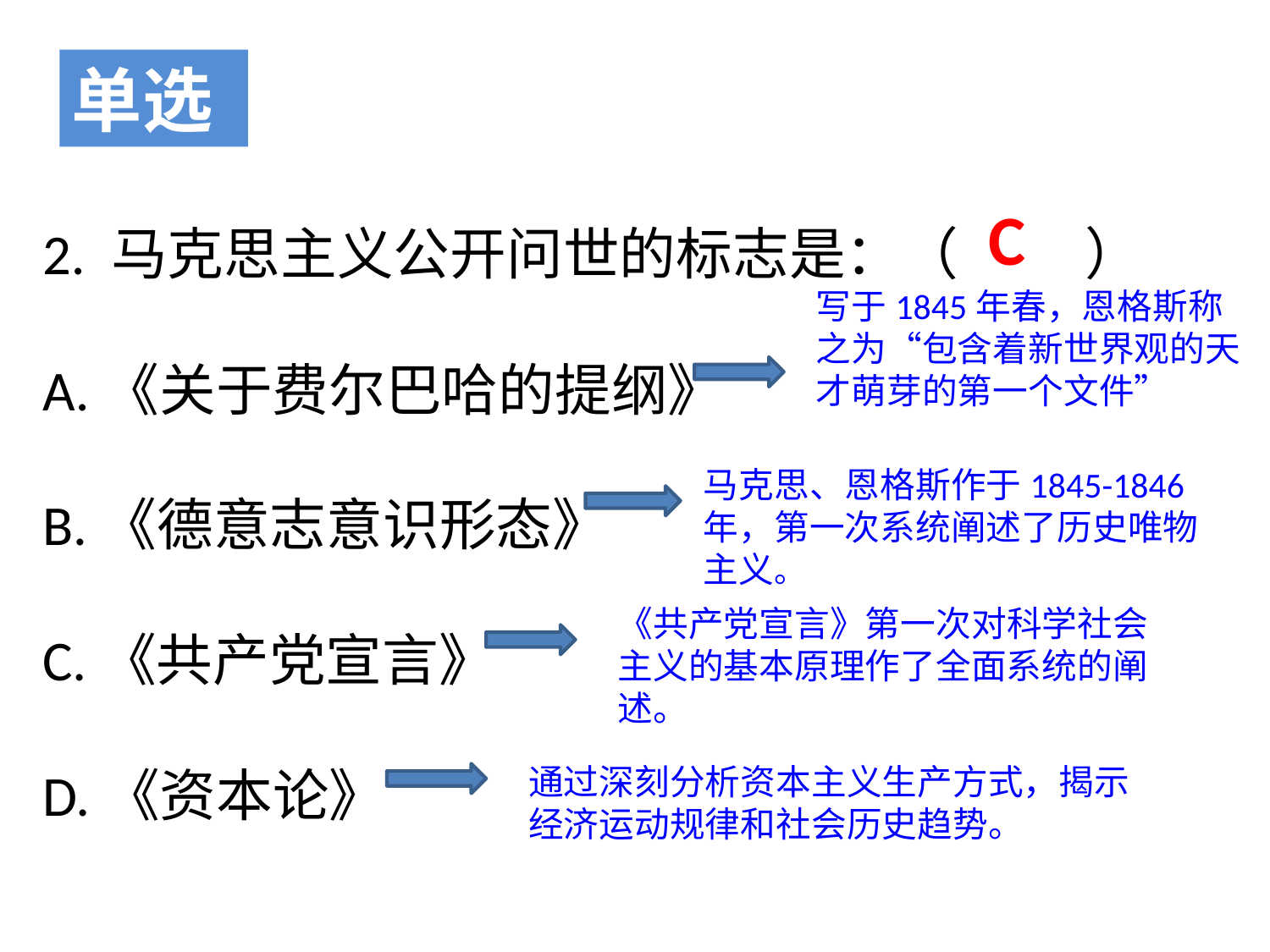

单选

2. 马克思主义公开问世的标志是：（          ）
A.《关于费尔巴哈的提纲》
B.《德意志意识形态》
C.《共产党宣言》
D.《资本论》
C
写于1845年春，恩格斯称之为“包含着新世界观的天才萌芽的第一个文件”

马克思、恩格斯作于1845-1846年，第一次系统阐述了历史唯物主义。

《共产党宣言》第一次对科学社会主义的基本原理作了全面系统的阐述。

通过深刻分析资本主义生产方式，揭示经济运动规律和社会历史趋势。